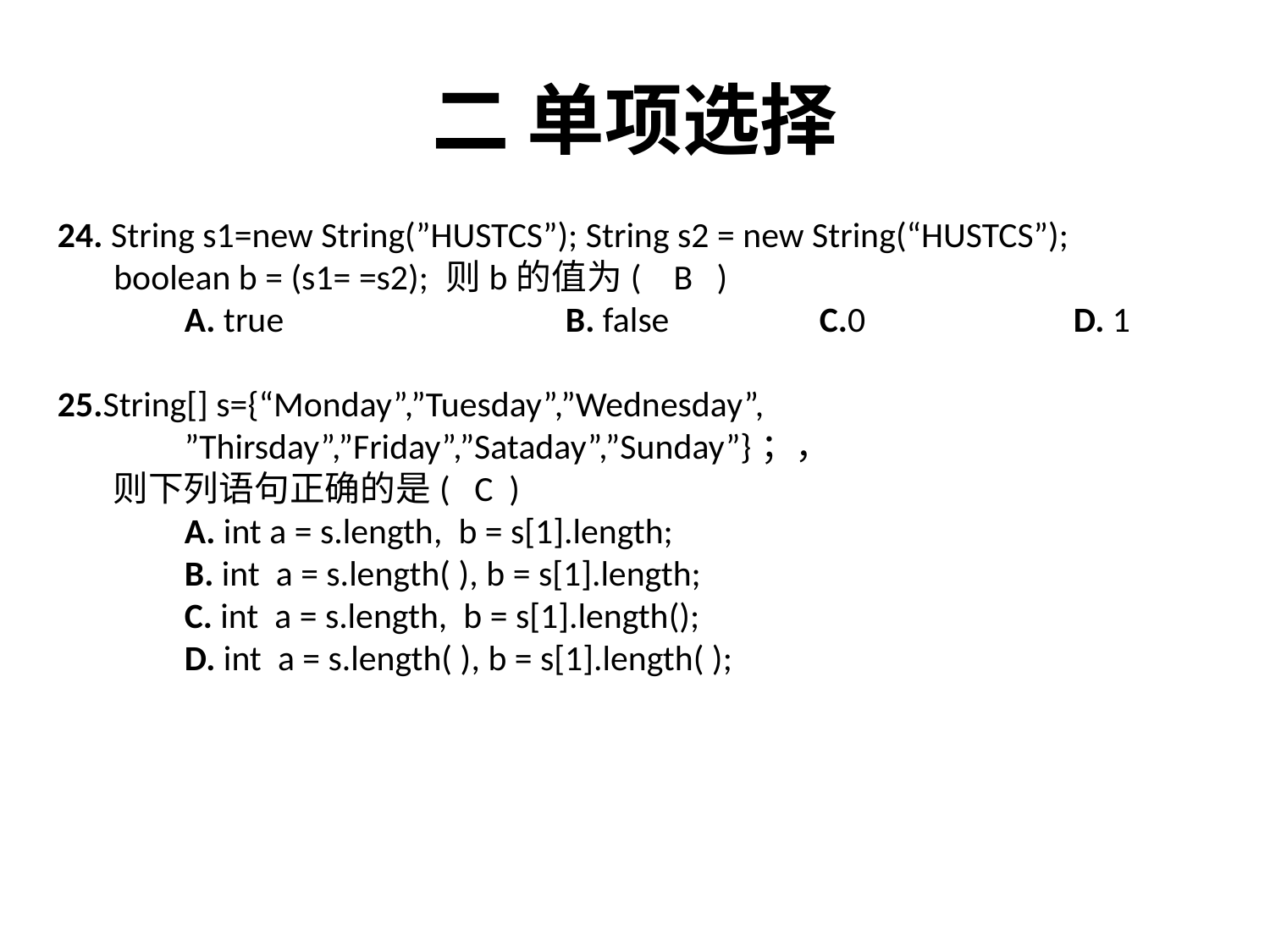

# 二 单项选择
24. String s1=new String(”HUSTCS”); String s2 = new String(“HUSTCS”);
       boolean b = (s1= =s2); 则b的值为(    B   )
	A. true  			B. false  		C.0  		D. 1

25.String[] s={“Monday”,”Tuesday”,”Wednesday”,
	”Thirsday”,”Friday”,”Sataday”,”Sunday”}；，
      则下列语句正确的是(   C  )
	A. int a = s.length,  b = s[1].length;
	B. int  a = s.length( ), b = s[1].length;
	C. int  a = s.length,  b = s[1].length();
	D. int  a = s.length( ), b = s[1].length( );